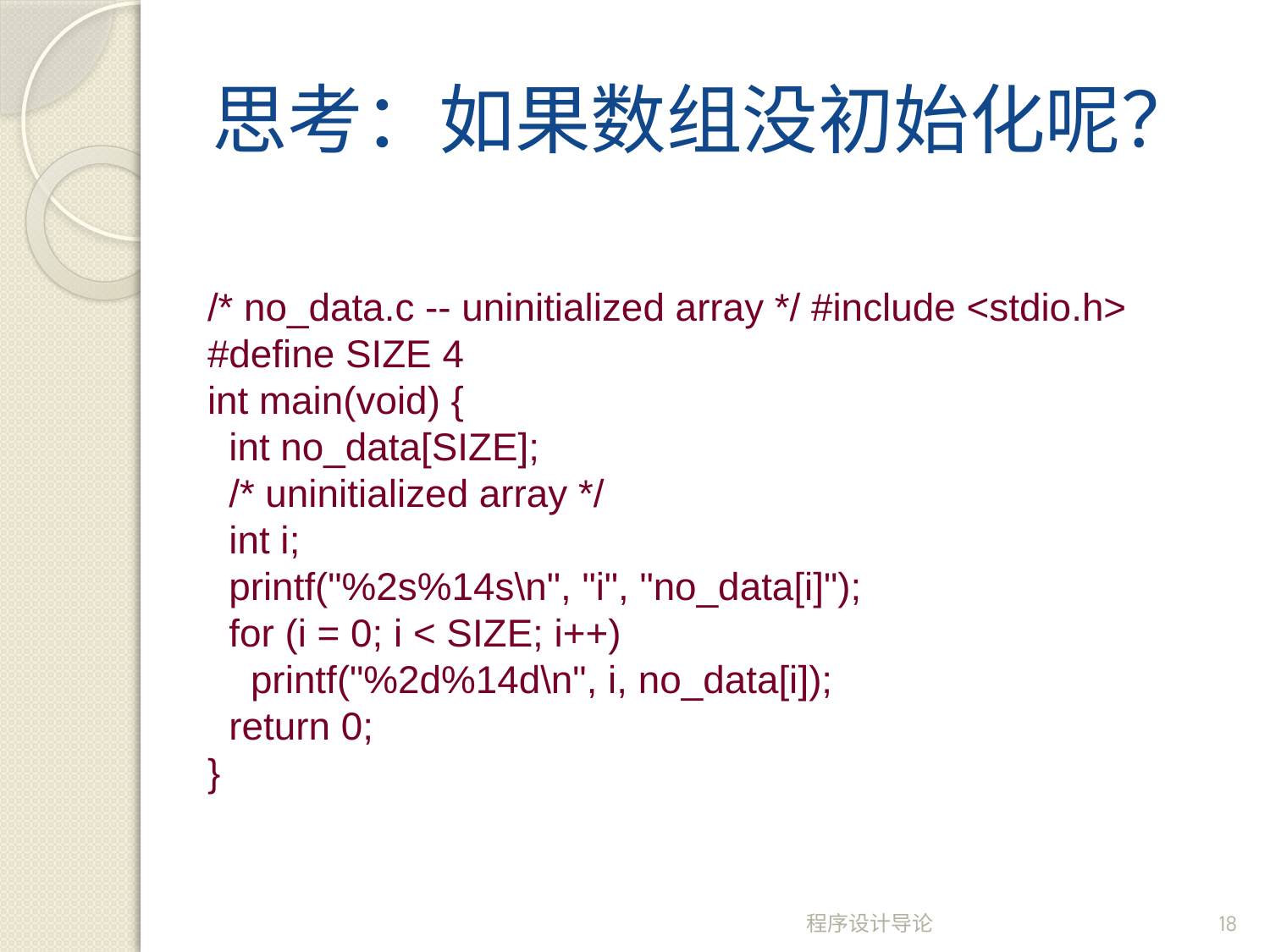

# 思考：如果数组没初始化呢？
/* no_data.c -- uninitialized array */ #include <stdio.h>
#define SIZE 4
int main(void) {
  int no_data[SIZE];
  /* uninitialized array */
  int i;
  printf("%2s%14s\n", "i", "no_data[i]");
  for (i = 0; i < SIZE; i++)
    printf("%2d%14d\n", i, no_data[i]);
  return 0;
}
程序设计导论
18